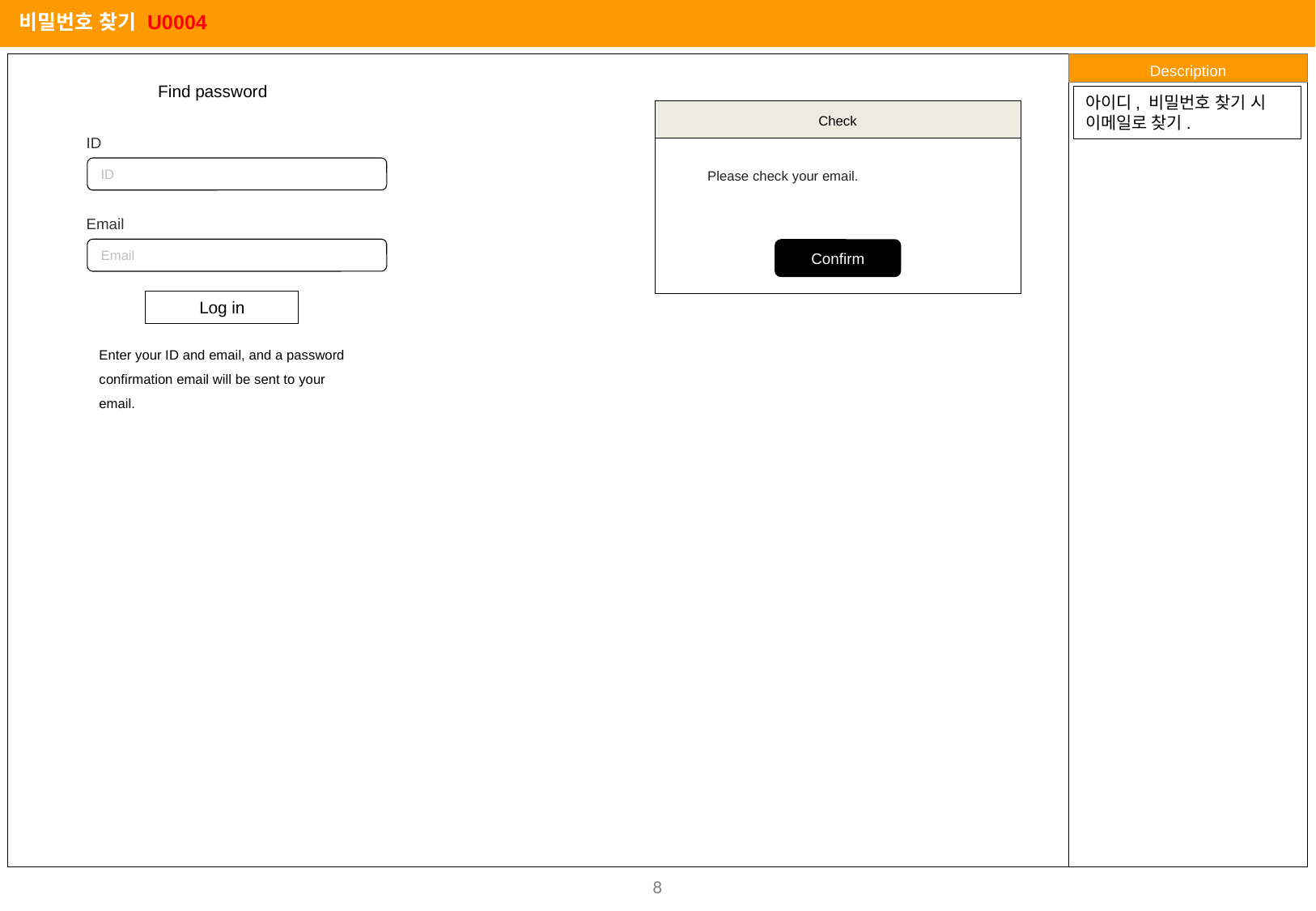

비밀번호 찾기 U0004
Find password
아이디, 비밀번호 찾기 시 이메일로 찾기.

Check
ID

ID
Please check your email.
Email
Email
Confirm
Log in
Enter your ID and email, and a password confirmation email will be sent to your email.